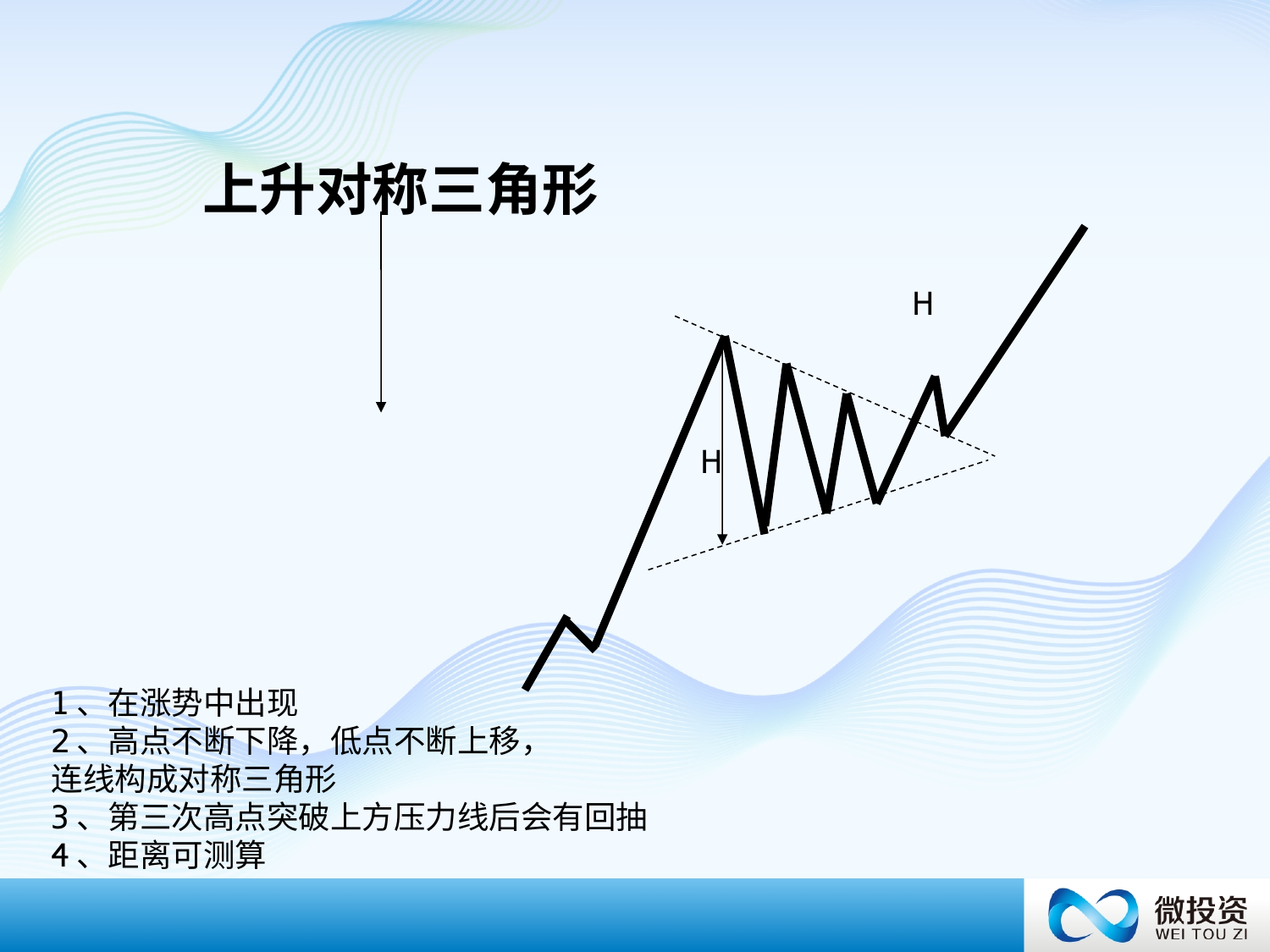

上升对称三角形

H

H

1、在涨势中出现
2、高点不断下降，低点不断上移，
连线构成对称三角形
3、第三次高点突破上方压力线后会有回抽
4、距离可测算